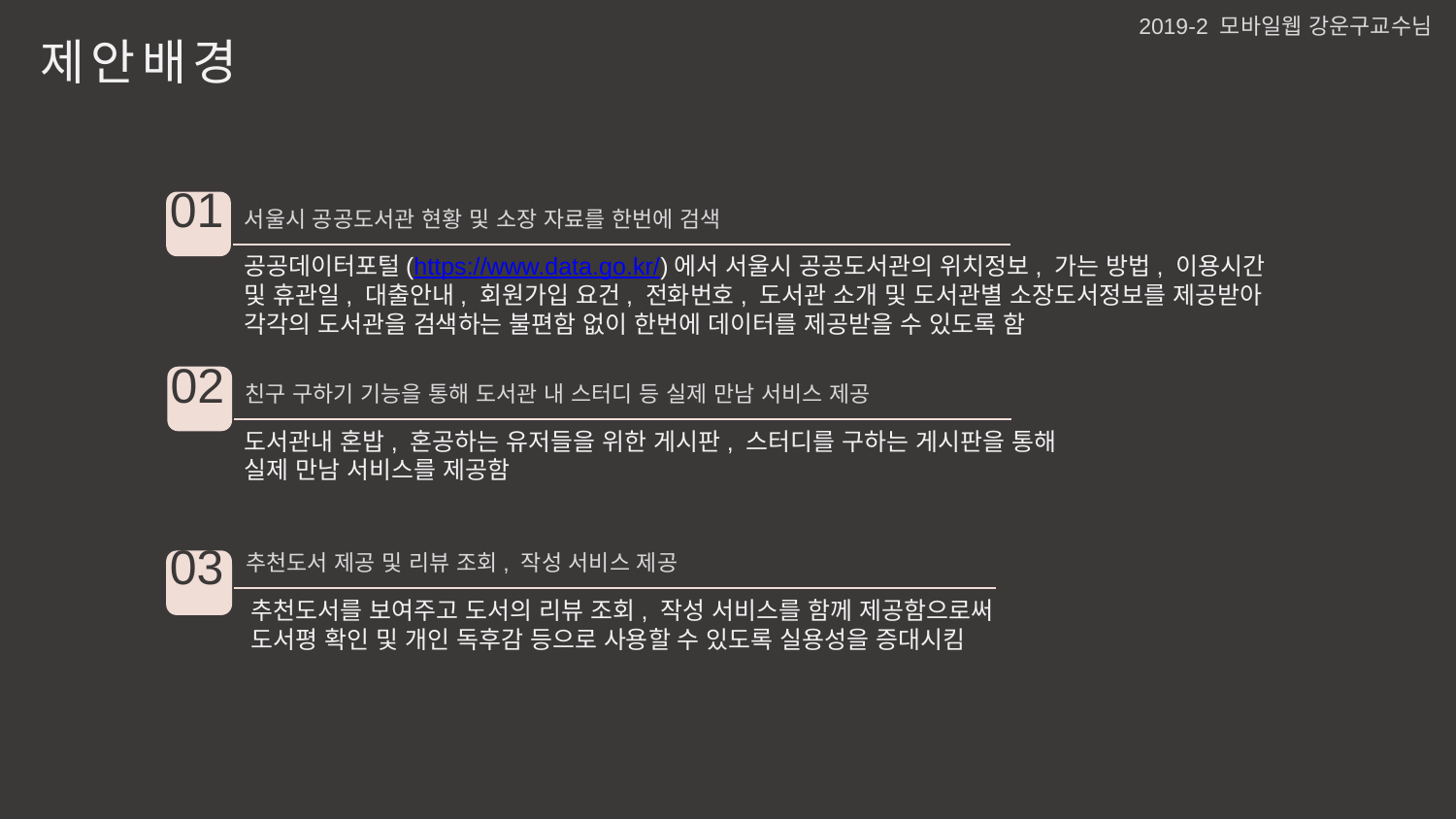

2019-2 모바일웹 강운구교수님

제안배경
01

서울시 공공도서관 현황 및 소장 자료를 한번에 검색
04
공공데이터포털(https://www.data.go.kr/)에서 서울시 공공도서관의 위치정보, 가는 방법, 이용시간 및 휴관일, 대출안내, 회원가입 요건, 전화번호, 도서관 소개 및 도서관별 소장도서정보를 제공받아 각각의 도서관을 검색하는 불편함 없이 한번에 데이터를 제공받을 수 있도록 함
02

친구 구하기 기능을 통해 도서관 내 스터디 등 실제 만남 서비스 제공
04
도서관내 혼밥, 혼공하는 유저들을 위한 게시판, 스터디를 구하는 게시판을 통해
실제 만남 서비스를 제공함
03
추천도서 제공 및 리뷰 조회, 작성 서비스 제공

추천도서를 보여주고 도서의 리뷰 조회, 작성 서비스를 함께 제공함으로써
도서평 확인 및 개인 독후감 등으로 사용할 수 있도록 실용성을 증대시킴